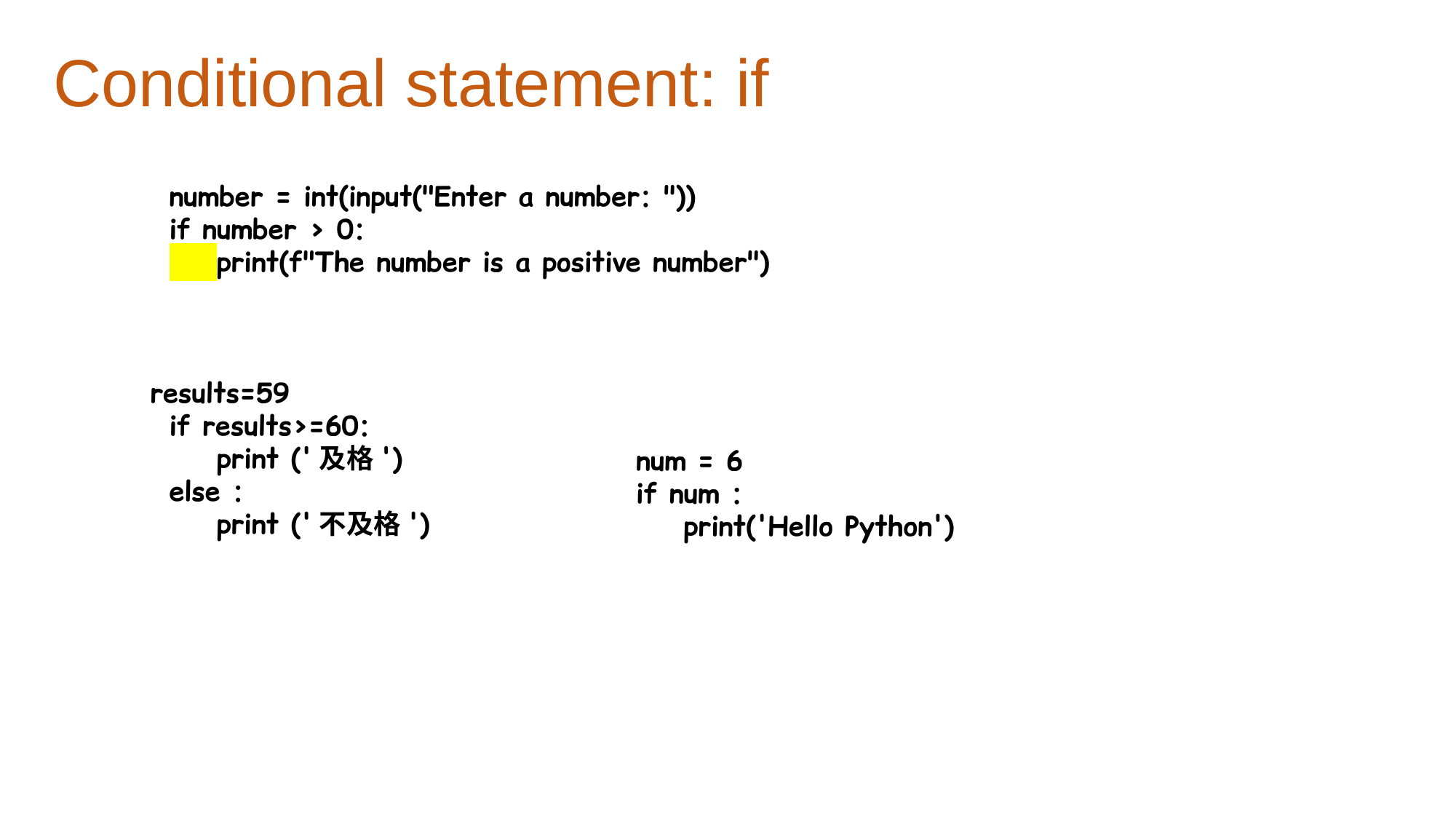

# Conditional statement: if
number = int(input("Enter a number: "))
if number > 0:
    print(f"The number is a positive number")

   results=59
if results>=60:
    print ('及格')
else :
    print ('不及格')
num = 6
if num :
    print('Hello Python')